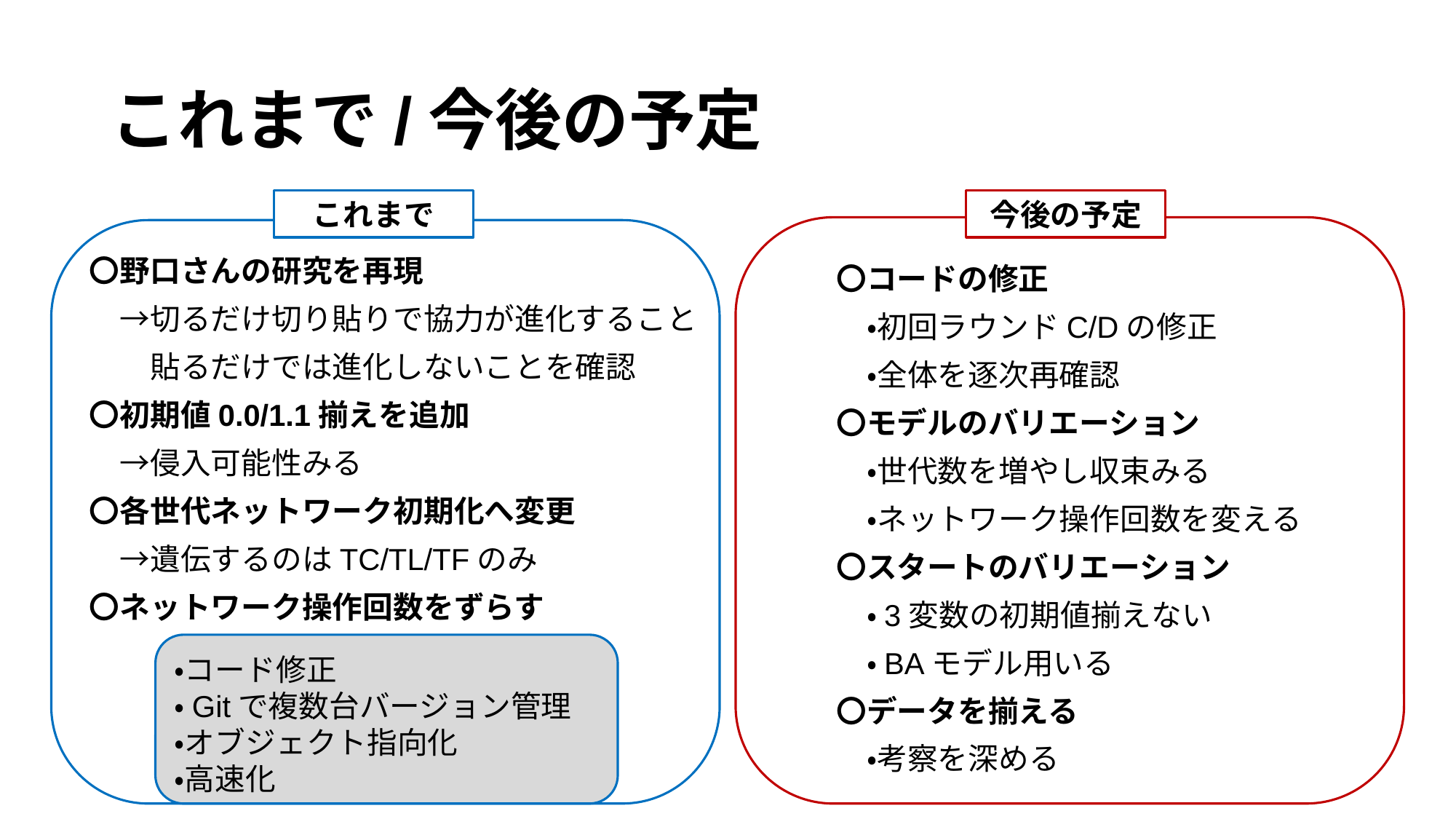

# これまで/今後の予定
これまで
今後の予定

〇野口さんの研究を再現
　→切るだけ切り貼りで協力が進化すること
　　貼るだけでは進化しないことを確認
〇初期値0.0/1.1揃えを追加
　→侵入可能性みる
〇各世代ネットワーク初期化へ変更
　→遺伝するのはTC/TL/TFのみ
〇ネットワーク操作回数をずらす
〇コードの修正
　・初回ラウンドC/Dの修正
　・全体を逐次再確認
〇モデルのバリエーション
　・世代数を増やし収束みる
　・ネットワーク操作回数を変える
〇スタートのバリエーション
　・3変数の初期値揃えない
　・BAモデル用いる
〇データを揃える
　・考察を深める

・コード修正
・Gitで複数台バージョン管理
・オブジェクト指向化
・高速化